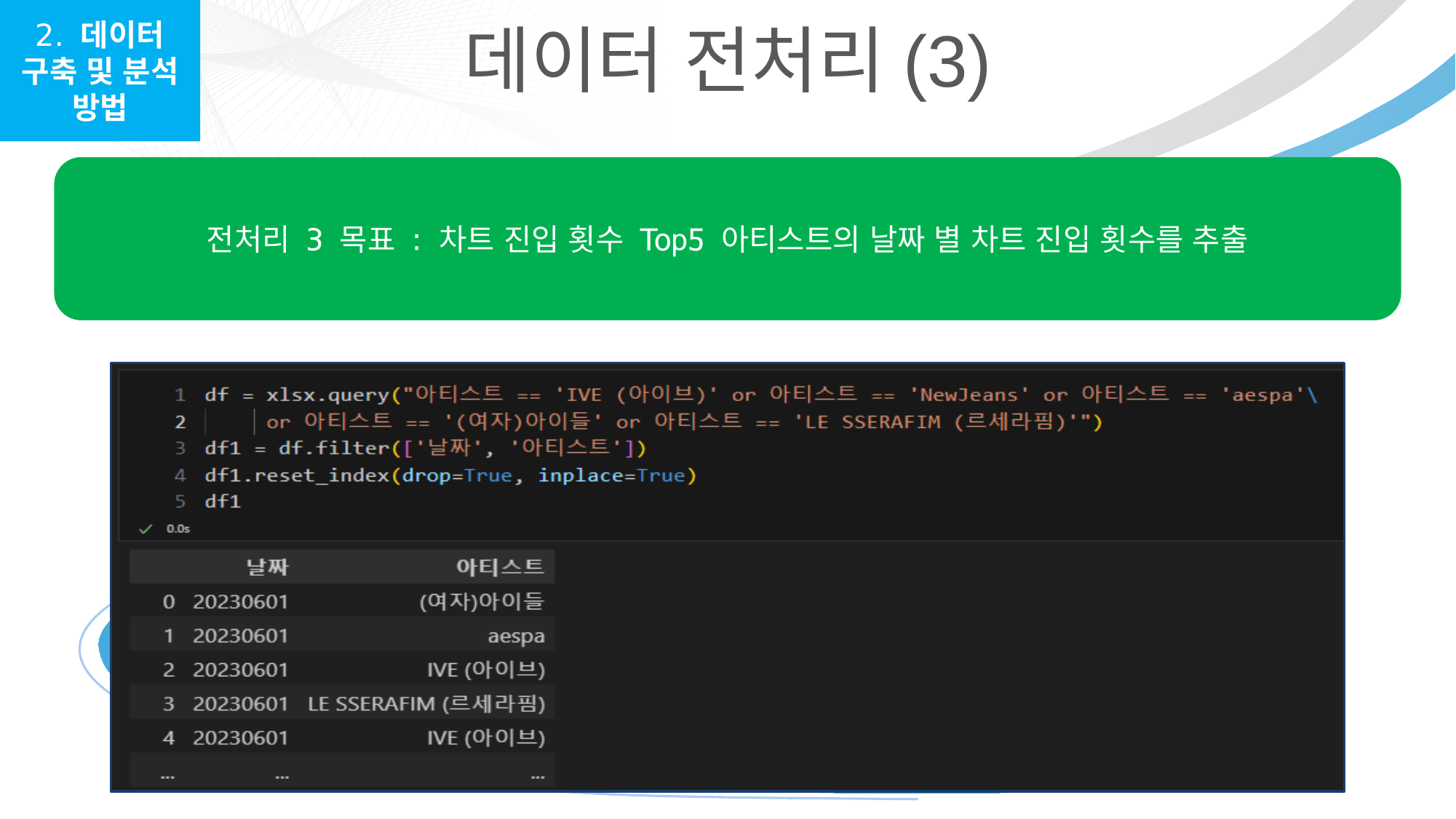

2. 데이터 구축 및 분석 방법
데이터 전처리(3)
전처리 3 목표 : 차트 진입 횟수 Top5 아티스트의 날짜 별 차트 진입 횟수를 추출